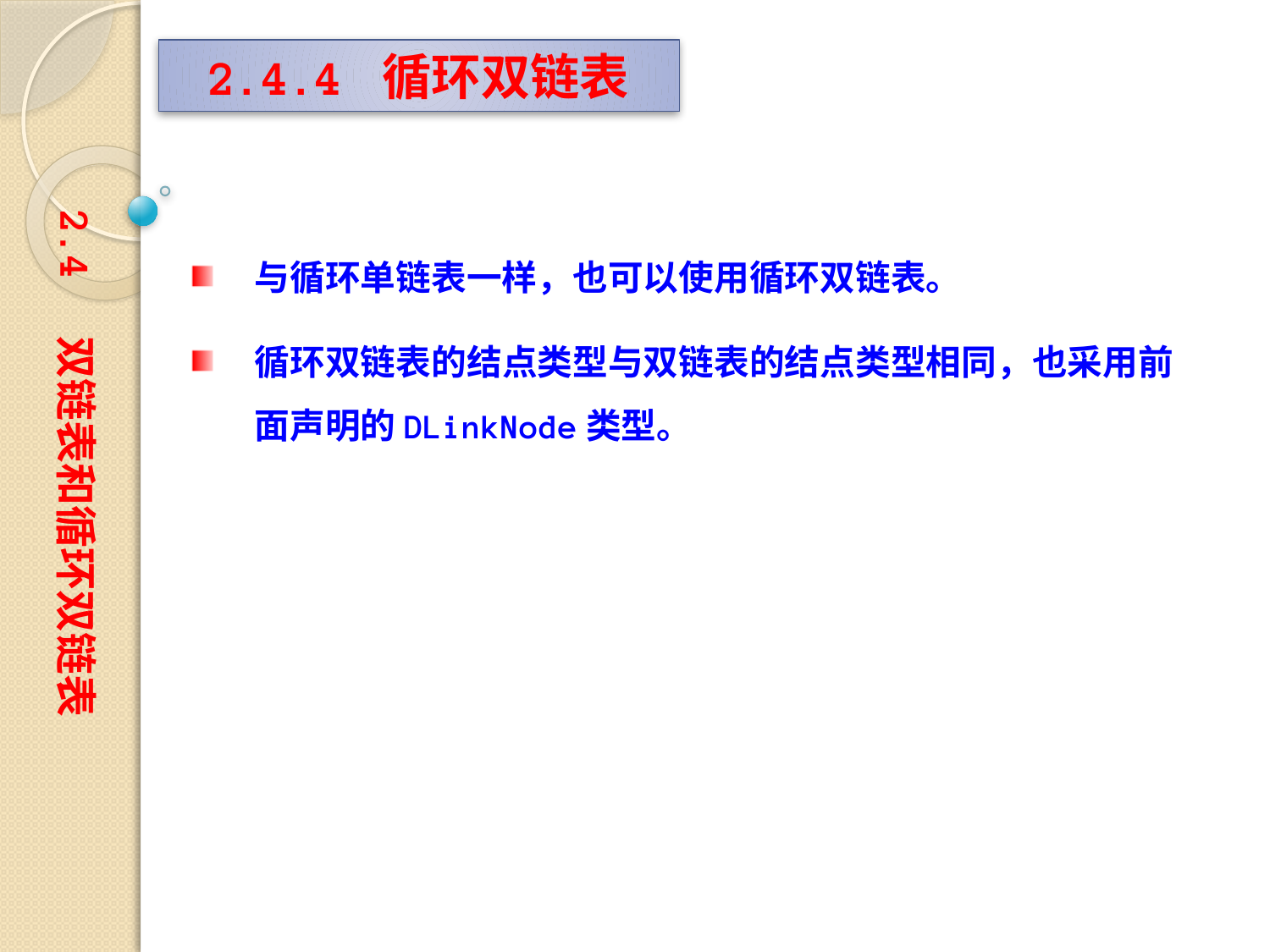

2.4.4 循环双链表
2.4  双链表和循环双链表
与循环单链表一样，也可以使用循环双链表。
循环双链表的结点类型与双链表的结点类型相同，也采用前面声明的DLinkNode类型。